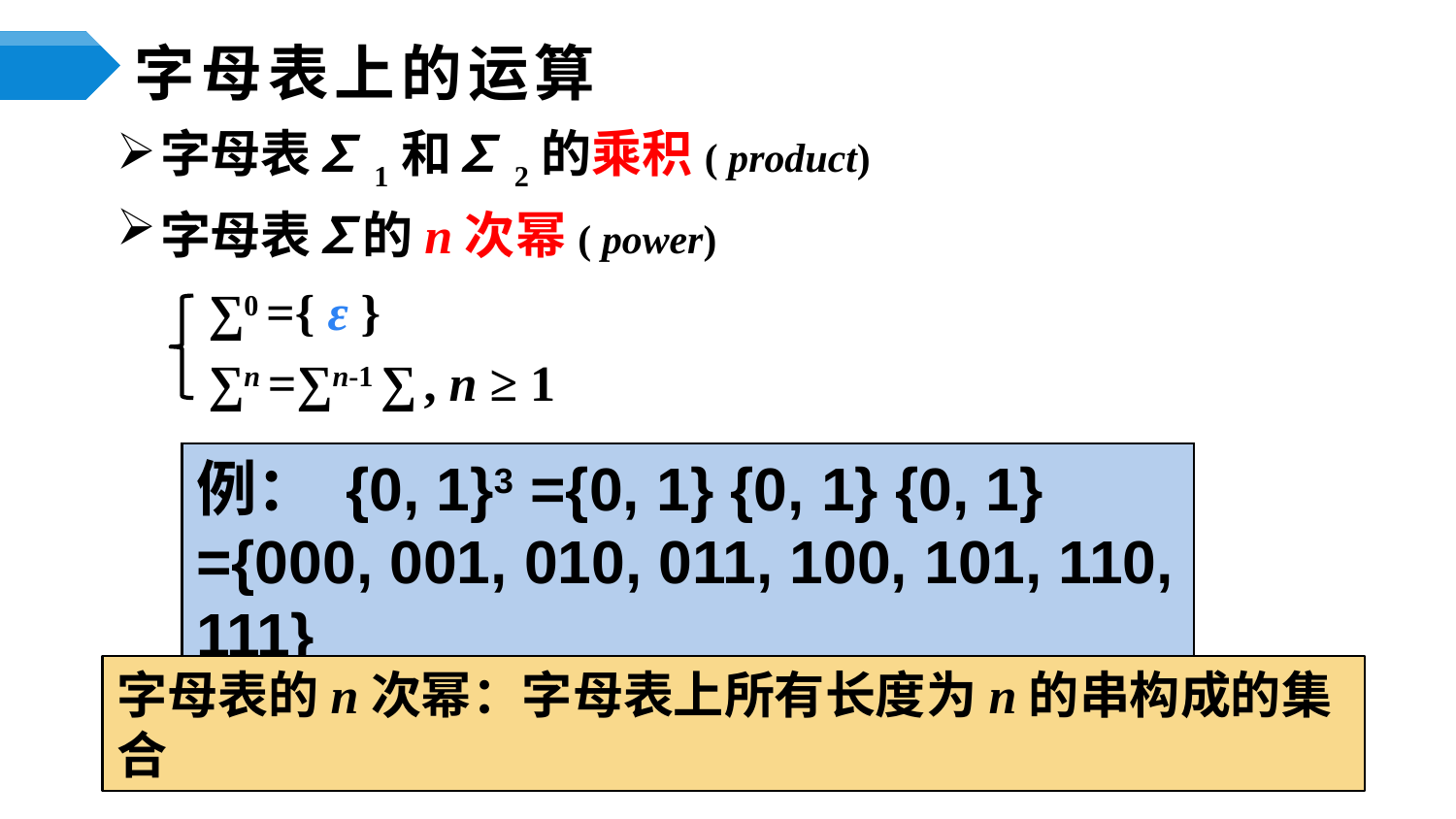

# 字母表上的运算
字母表∑1和∑2的乘积( product)
字母表∑的n次幂( power)
∑0 ={ ε }
∑n =∑n-1 ∑ , n ≥ 1

例： {0, 1}3 ={0, 1} {0, 1} {0, 1}
={000, 001, 010, 011, 100, 101, 110, 111}
字母表的n次幂：字母表上所有长度为n的串构成的集合